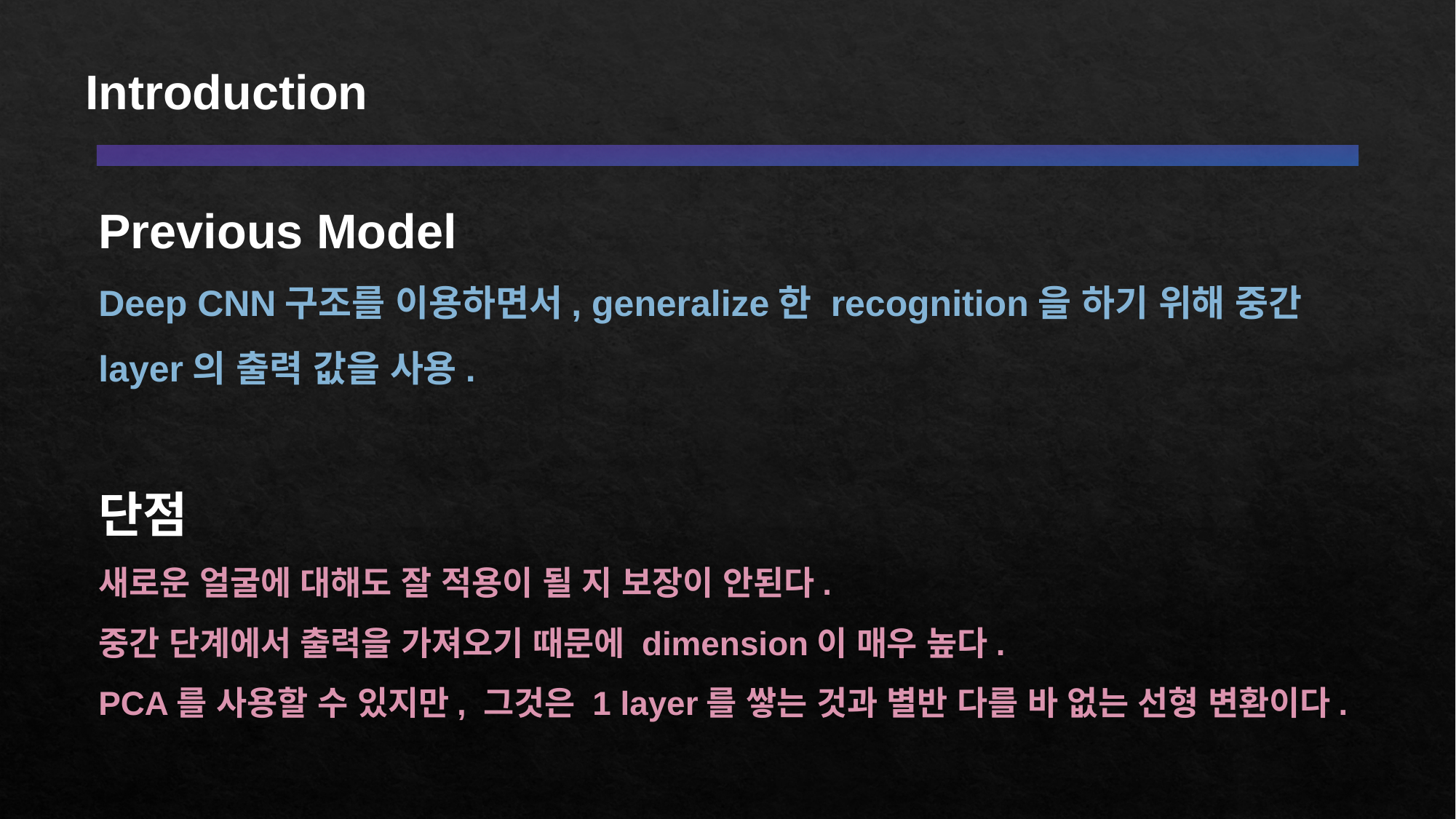

Introduction

Previous Model
Deep CNN구조를 이용하면서, generalize한 recognition을 하기 위해 중간 layer의 출력 값을 사용.

단점
새로운 얼굴에 대해도 잘 적용이 될 지 보장이 안된다.
중간 단계에서 출력을 가져오기 때문에 dimension이 매우 높다.
PCA를 사용할 수 있지만, 그것은 1 layer를 쌓는 것과 별반 다를 바 없는 선형 변환이다.